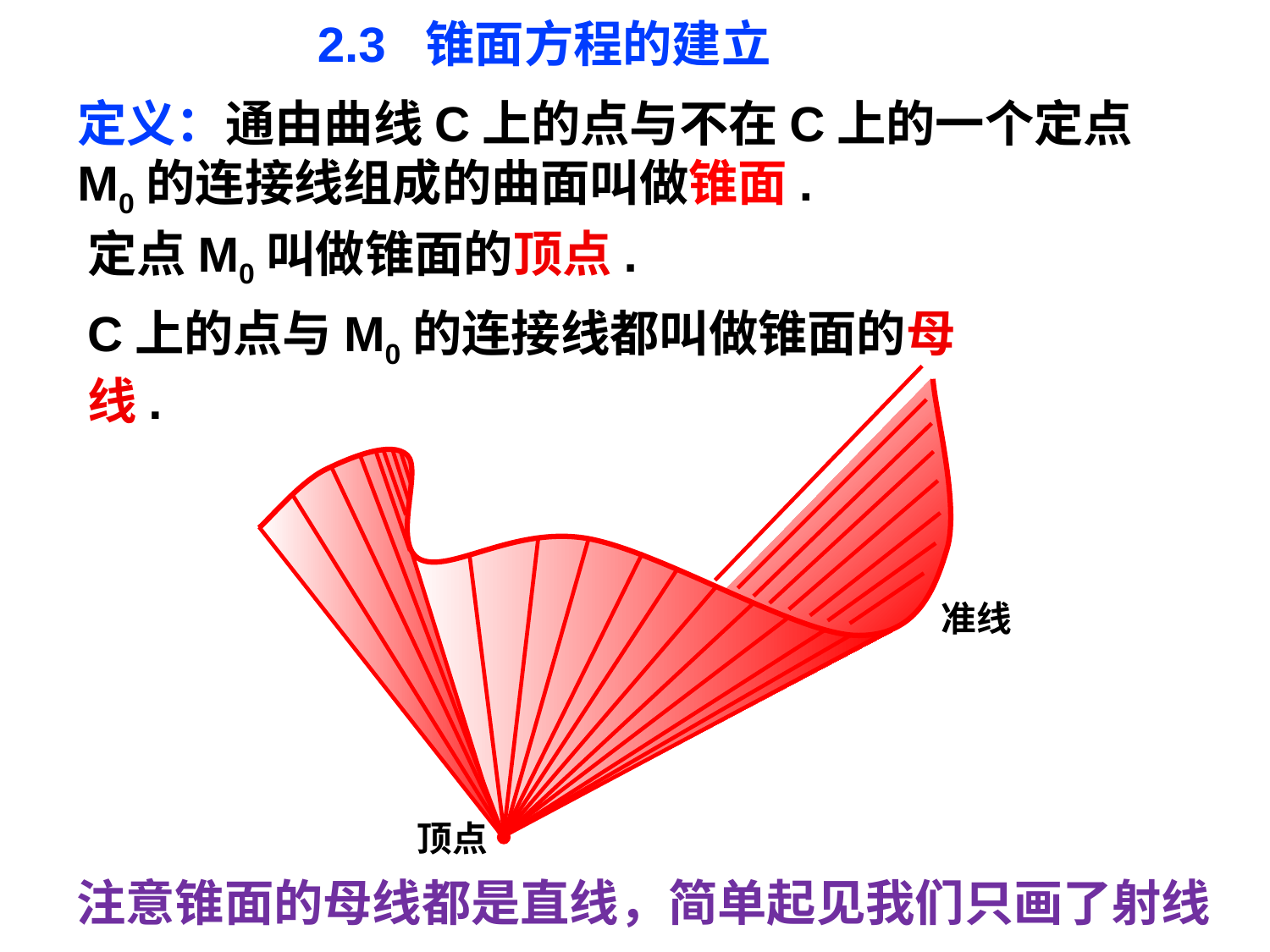

2.3  锥面方程的建立
定义：通由曲线C上的点与不在C上的一个定点M0的连接线组成的曲面叫做锥面.
定点M0叫做锥面的顶点.
C上的点与M0的连接线都叫做锥面的母线.

准线
顶点

注意锥面的母线都是直线，简单起见我们只画了射线